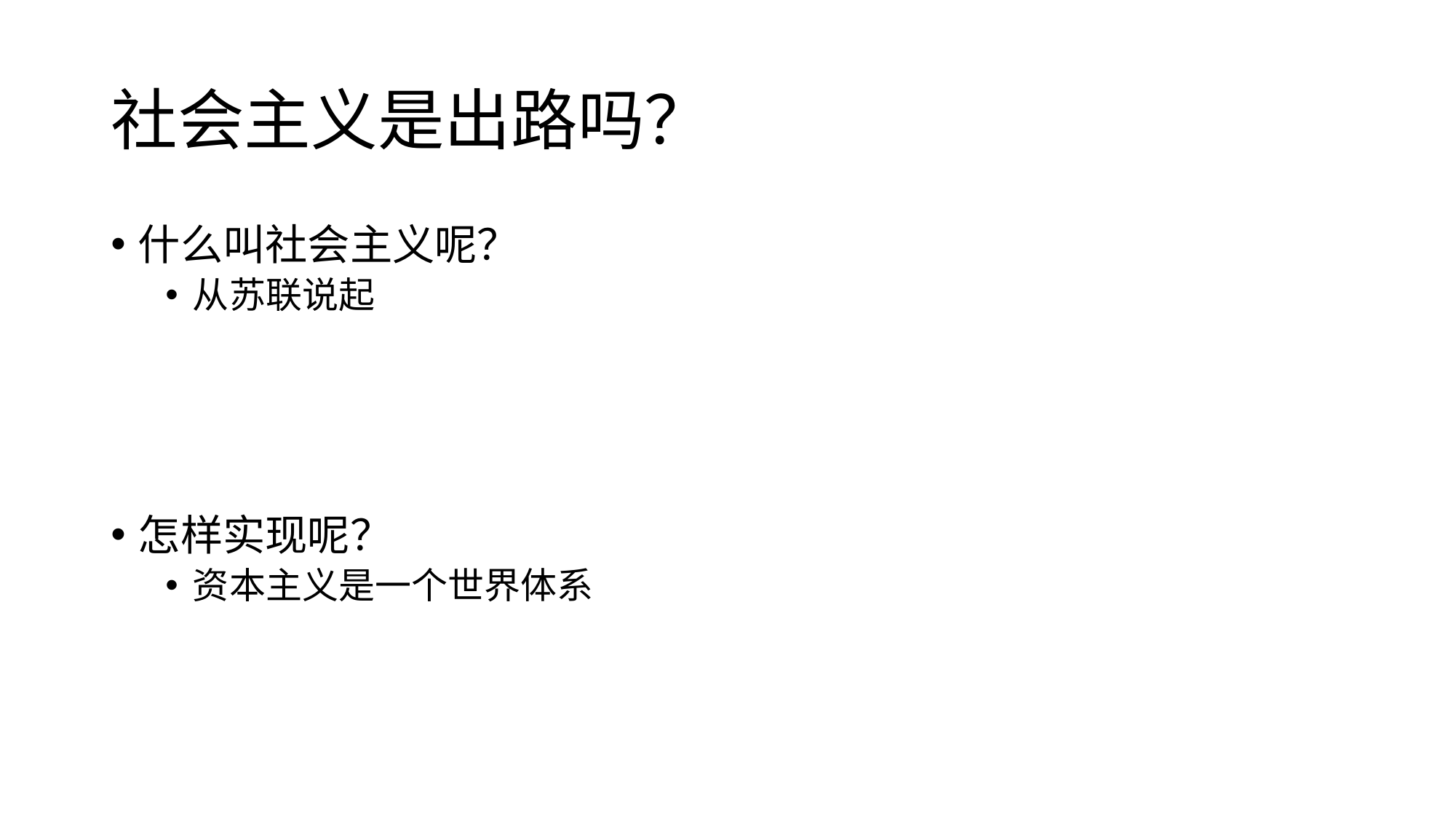

# 社会主义是出路吗？
什么叫社会主义呢？
从苏联说起

怎样实现呢？
资本主义是一个世界体系